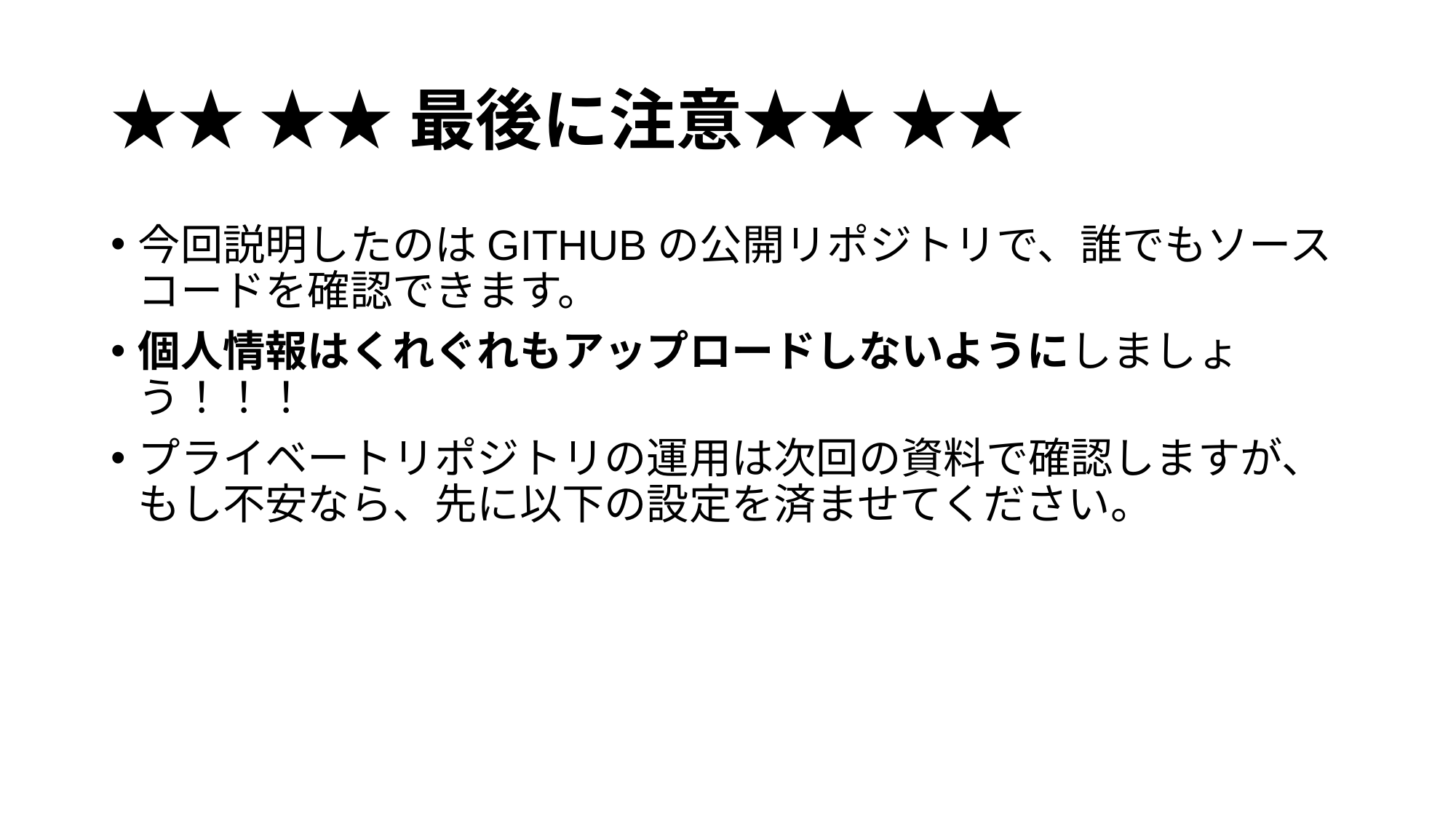

# ★★ ★★最後に注意★★ ★★
今回説明したのはGITHUBの公開リポジトリで、誰でもソースコードを確認できます。
個人情報はくれぐれもアップロードしないようにしましょう！！！
プライベートリポジトリの運用は次回の資料で確認しますが、もし不安なら、先に以下の設定を済ませてください。